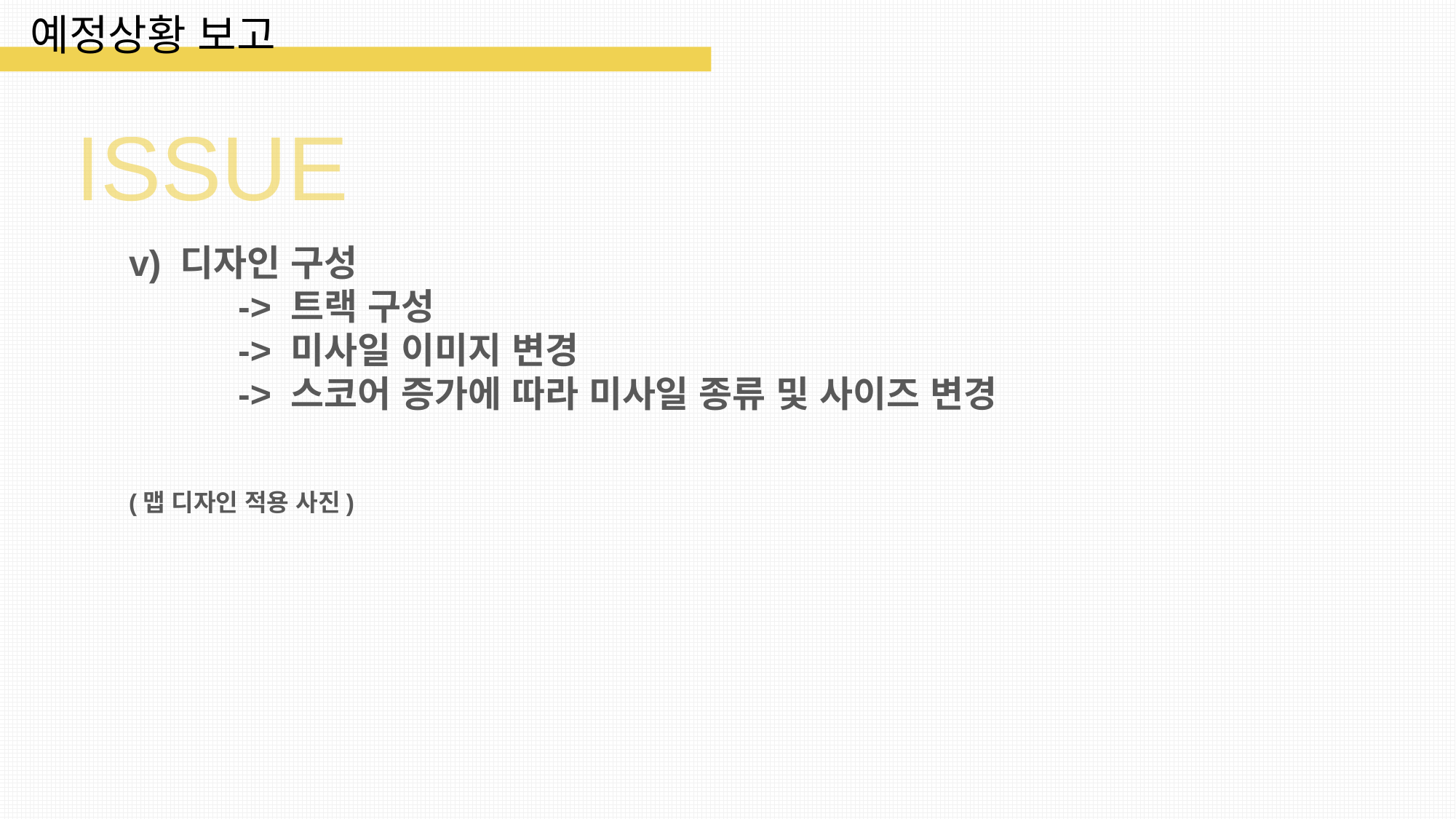

예정상황 보고

ISSUE
v) 디자인 구성
	-> 트랙 구성
	-> 미사일 이미지 변경
	-> 스코어 증가에 따라 미사일 종류 및 사이즈 변경

(맵 디자인 적용 사진)